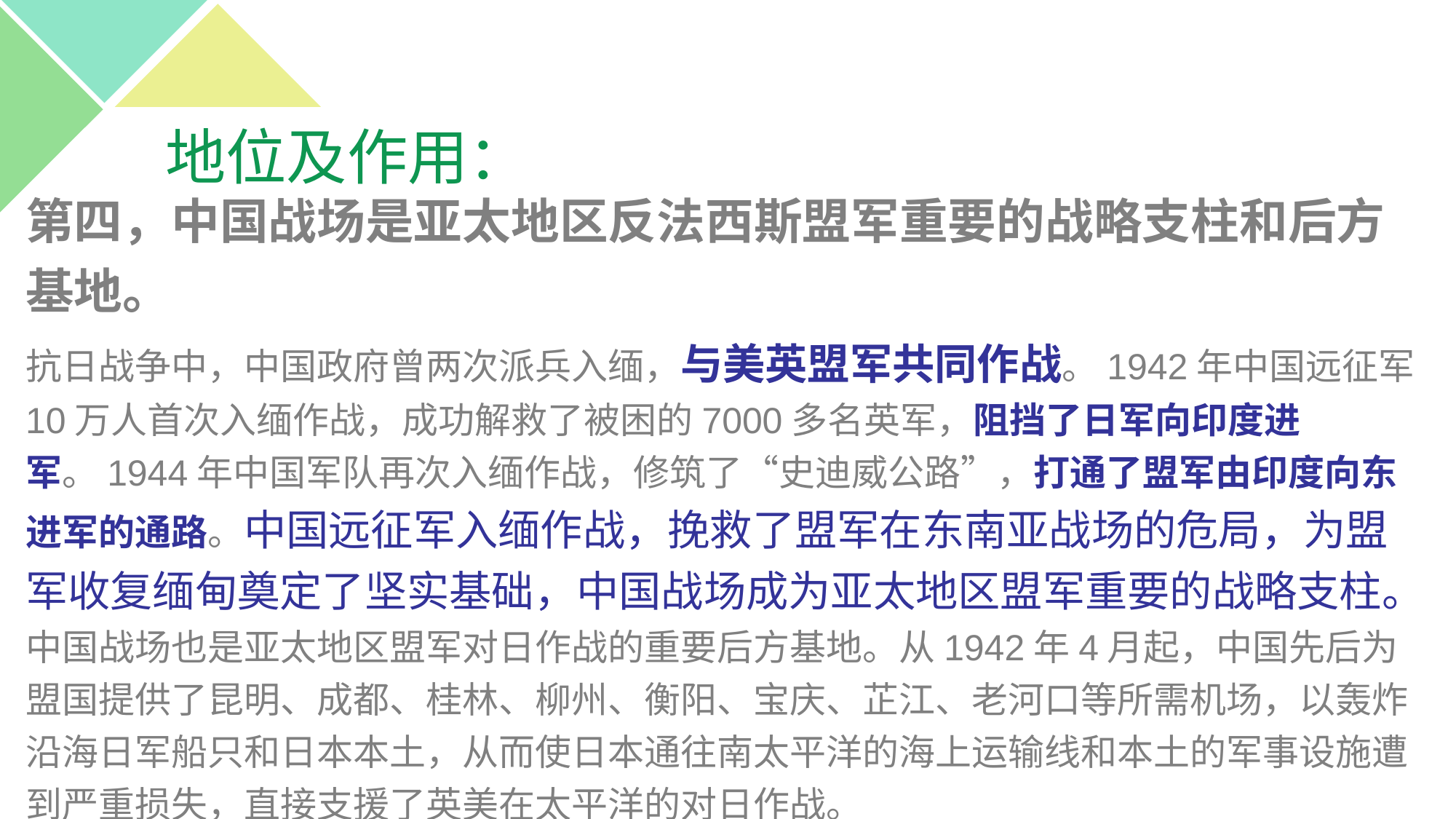

# 地位及作用：
第四，中国战场是亚太地区反法西斯盟军重要的战略支柱和后方基地。
抗日战争中，中国政府曾两次派兵入缅，与美英盟军共同作战。1942年中国远征军10万人首次入缅作战，成功解救了被困的7000多名英军，阻挡了日军向印度进军。1944年中国军队再次入缅作战，修筑了“史迪威公路”，打通了盟军由印度向东进军的通路。中国远征军入缅作战，挽救了盟军在东南亚战场的危局，为盟军收复缅甸奠定了坚实基础，中国战场成为亚太地区盟军重要的战略支柱。中国战场也是亚太地区盟军对日作战的重要后方基地。从1942年4月起，中国先后为盟国提供了昆明、成都、桂林、柳州、衡阳、宝庆、芷江、老河口等所需机场，以轰炸沿海日军船只和日本本土，从而使日本通往南太平洋的海上运输线和本土的军事设施遭到严重损失，直接支援了英美在太平洋的对日作战。